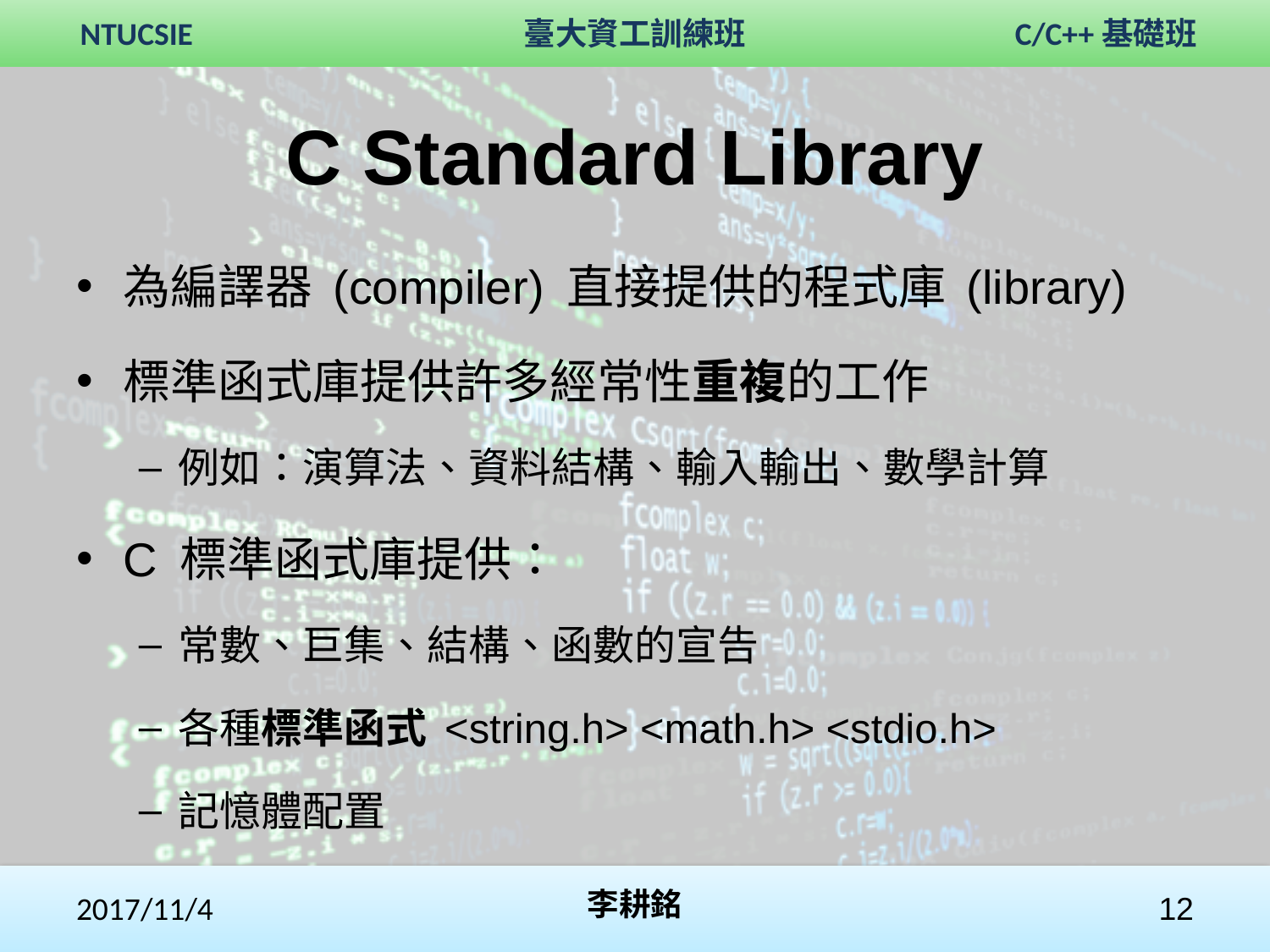

# C Standard Library
為編譯器 (compiler) 直接提供的程式庫 (library)
標準函式庫提供許多經常性重複的工作
例如：演算法、資料結構、輸入輸出、數學計算
C 標準函式庫提供：
常數、巨集、結構、函數的宣告
各種標準函式 <string.h> <math.h> <stdio.h>
記憶體配置

2017/11/4
李耕銘
12